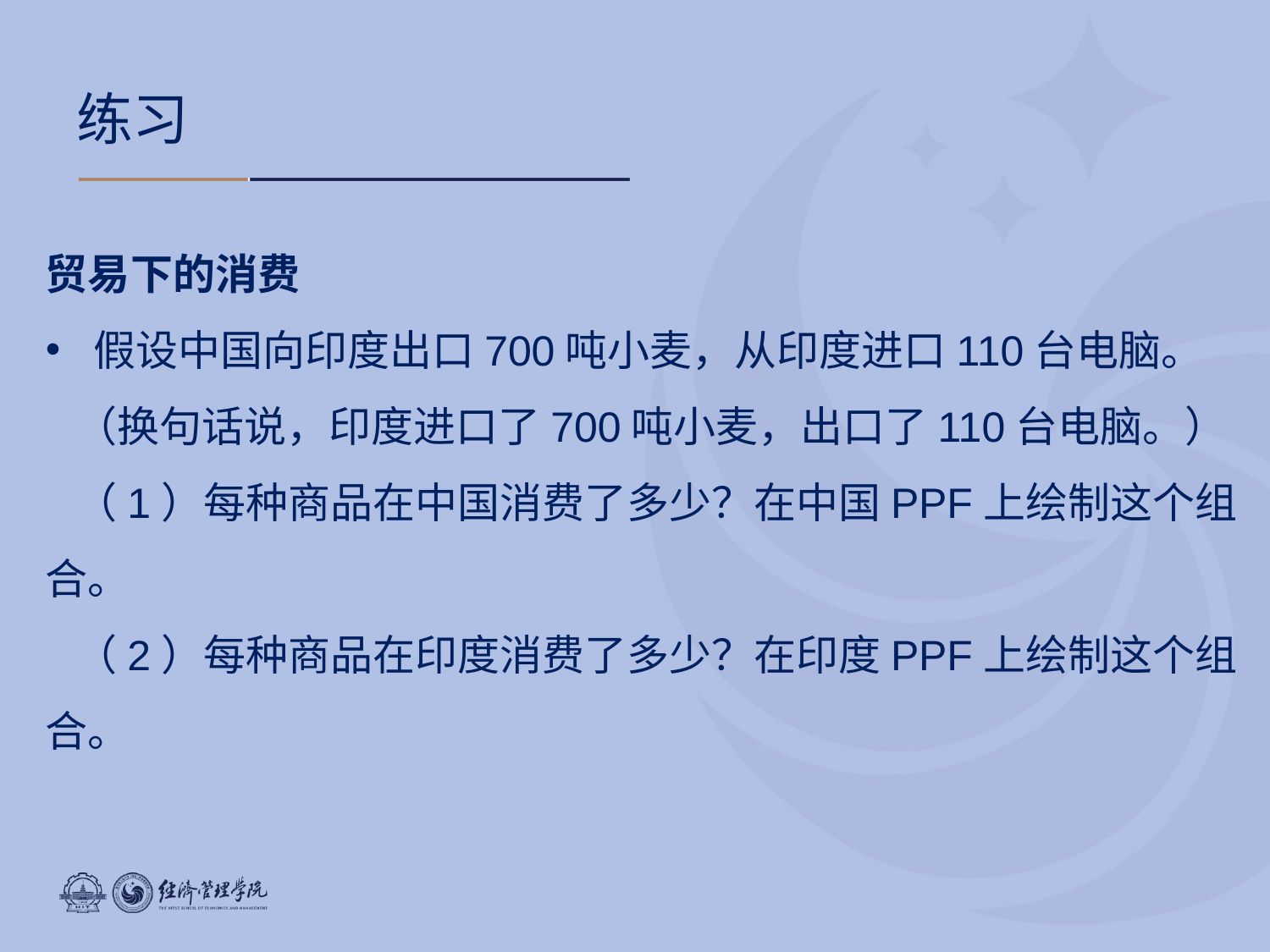

# 练习
贸易下的消费
假设中国向印度出口700吨小麦，从印度进口110台电脑。
  （换句话说，印度进口了700吨小麦，出口了110台电脑。）
  （1）每种商品在中国消费了多少？在中国PPF上绘制这个组合。
  （2）每种商品在印度消费了多少？在印度PPF上绘制这个组合。